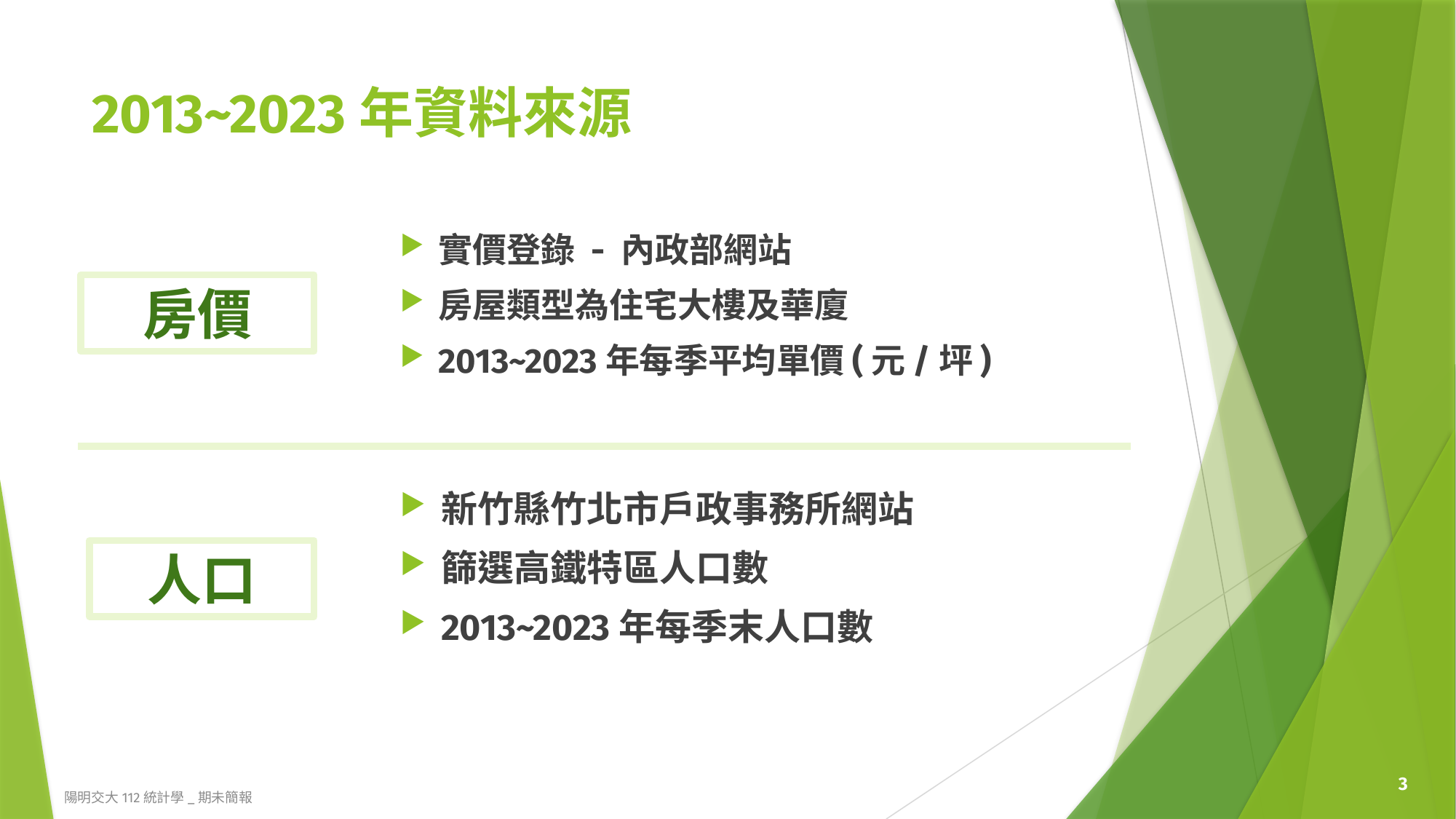

# 2013~2023年資料來源
實價登錄 - 內政部網站
房屋類型為住宅大樓及華廈
2013~2023年每季平均單價(元/坪)
房價
新竹縣竹北市戶政事務所網站
篩選高鐵特區人口數
2013~2023年每季末人口數
人口
3
陽明交大112統計學_期未簡報